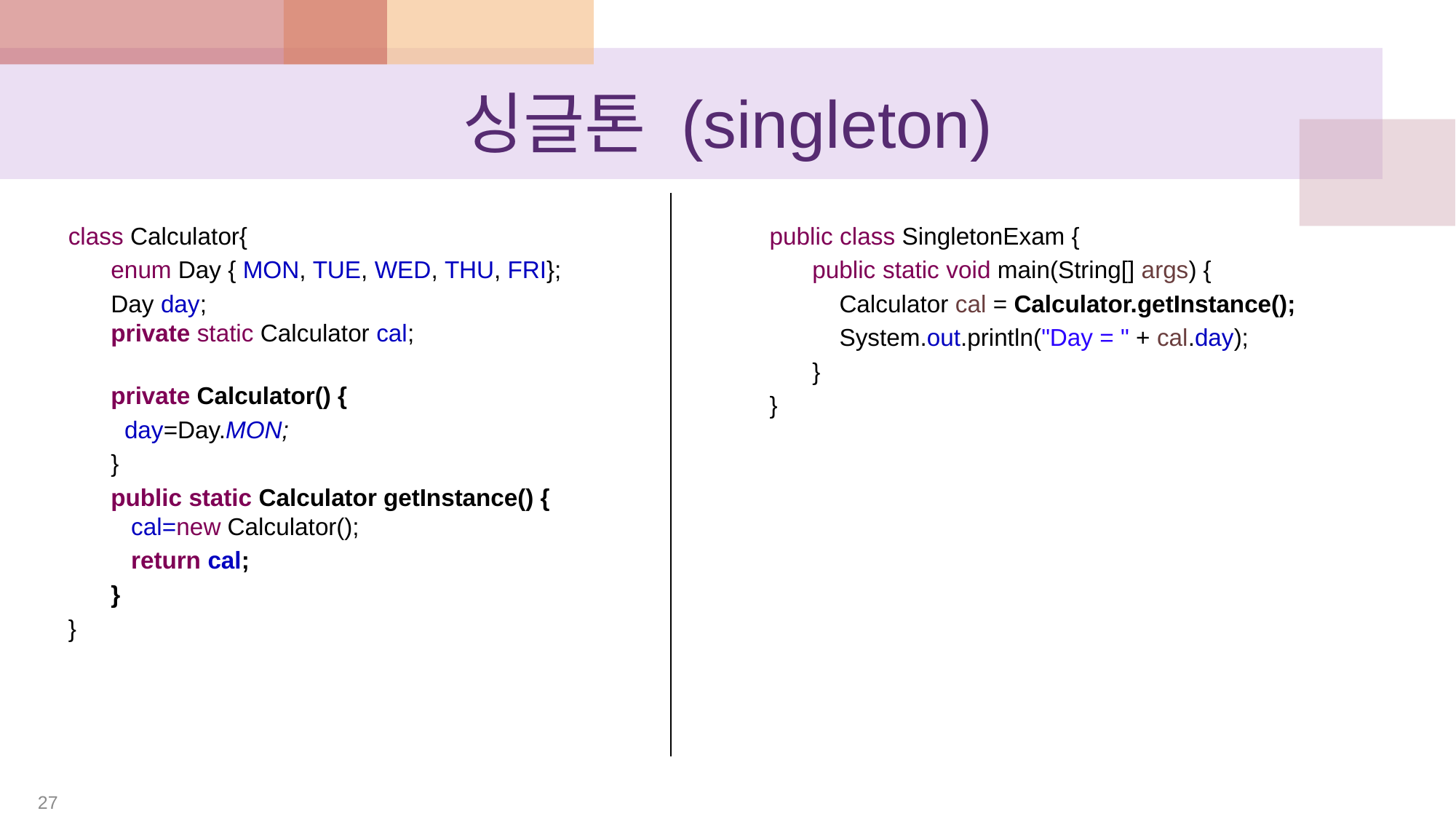

# 싱글톤 (singleton)
class Calculator{
enum Day { MON, TUE, WED, THU, FRI};
Day day;
private static Calculator cal;

private Calculator() {
  day=Day.MON;
}
public static Calculator getInstance() {
   cal=new Calculator();
   return cal;
}
}

public class SingletonExam {
public static void main(String[] args) {
    Calculator cal = Calculator.getInstance();
    System.out.println("Day = " + cal.day);
}
}

27